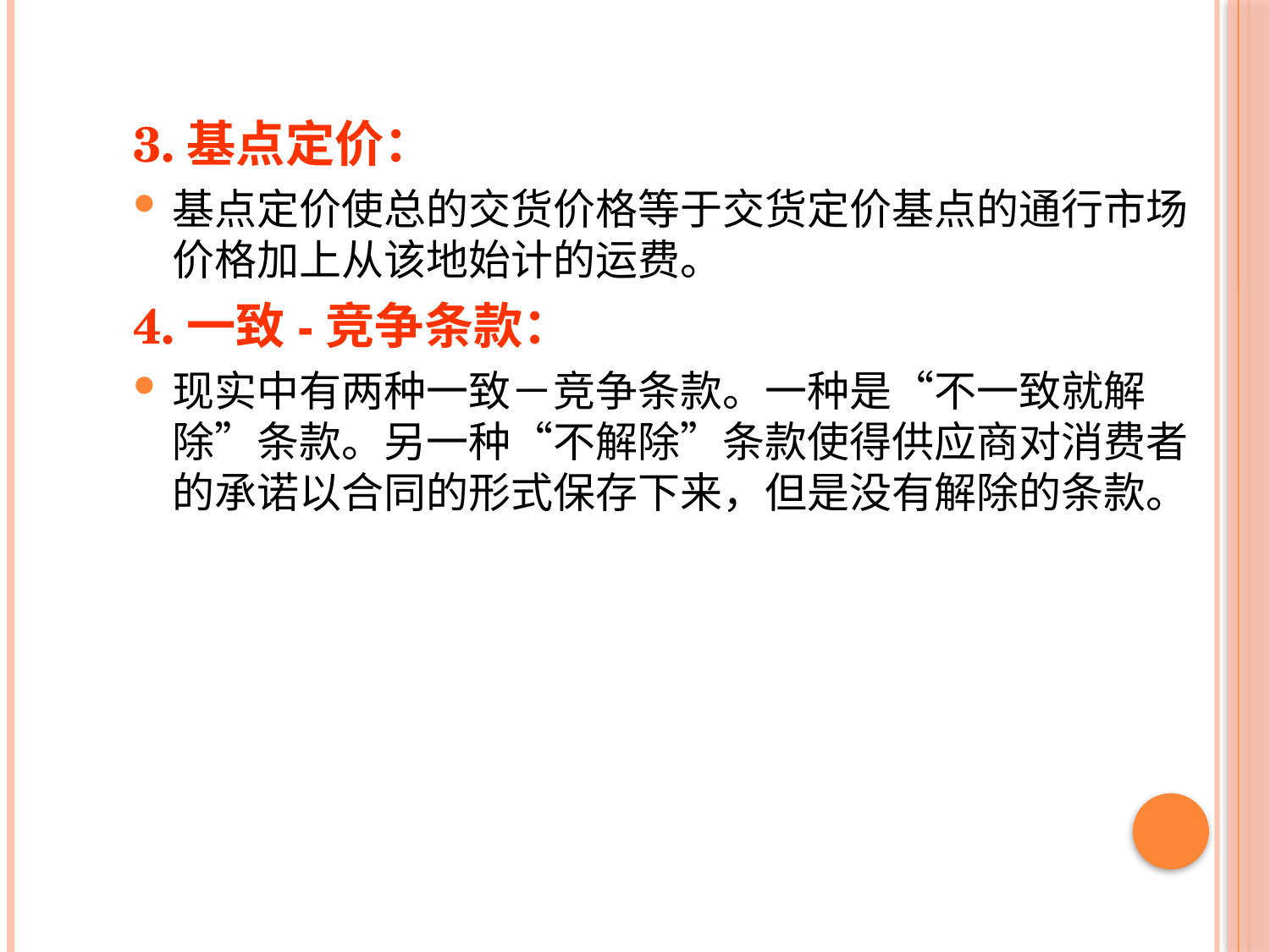

3.基点定价：
基点定价使总的交货价格等于交货定价基点的通行市场价格加上从该地始计的运费。
4.一致-竞争条款：
现实中有两种一致－竞争条款。一种是“不一致就解除”条款。另一种“不解除”条款使得供应商对消费者的承诺以合同的形式保存下来，但是没有解除的条款。